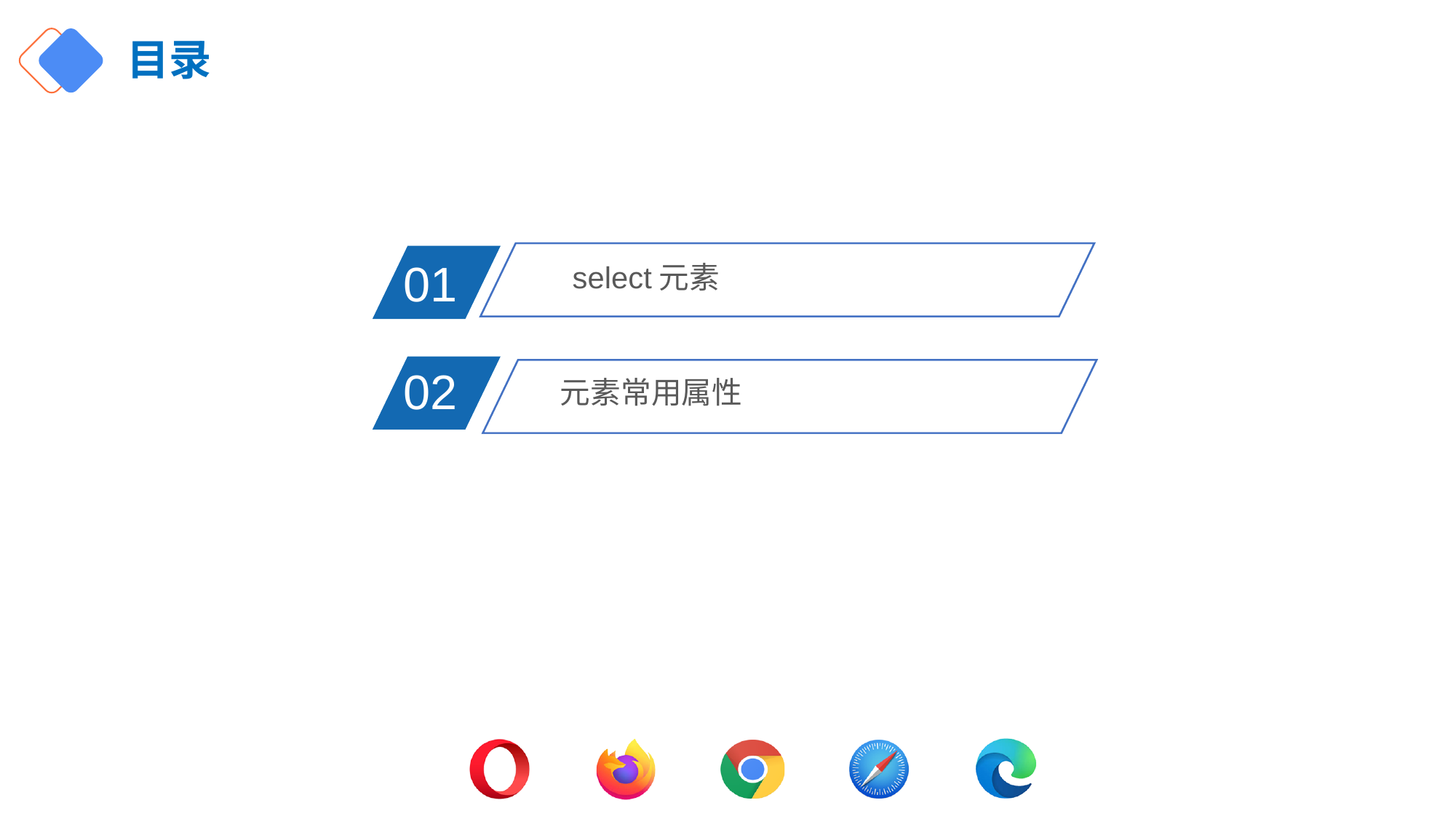

# 目录
textarea元素
select元素

select元素

01
02

元素常用属性